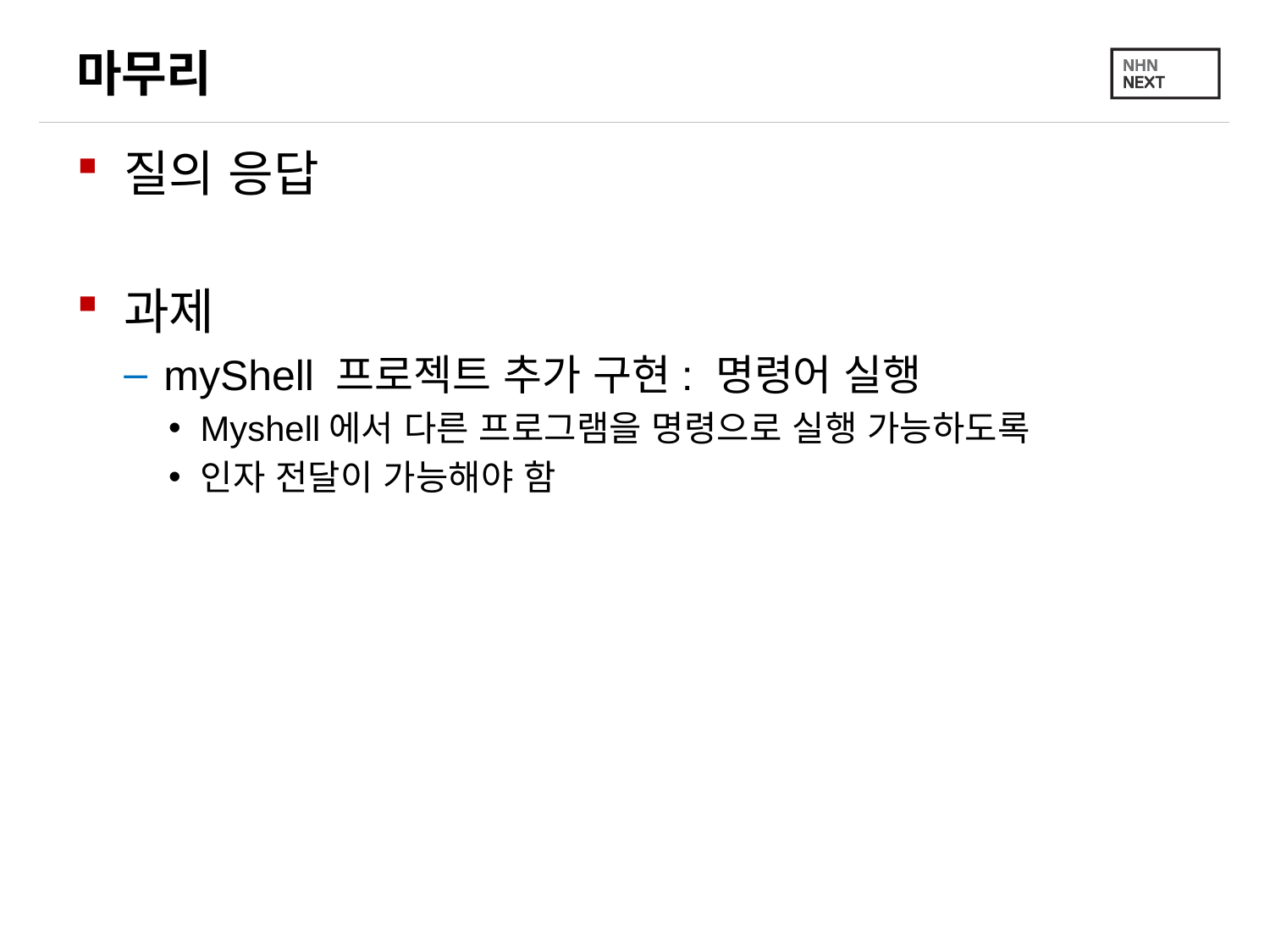

# 마무리
질의 응답

과제
myShell 프로젝트 추가 구현: 명령어 실행
Myshell에서 다른 프로그램을 명령으로 실행 가능하도록
인자 전달이 가능해야 함